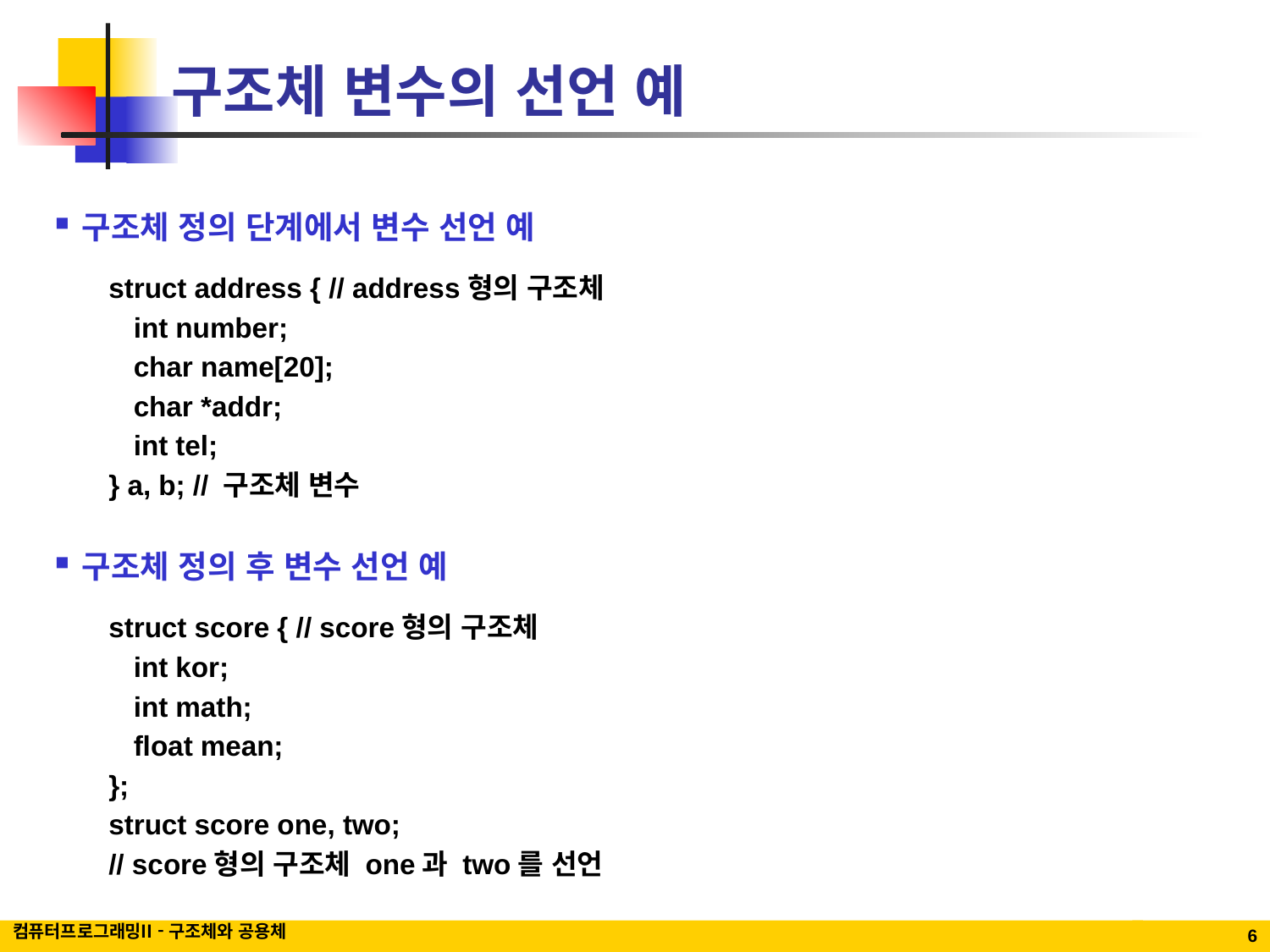

# 구조체 변수의 선언 예
구조체 정의 단계에서 변수 선언 예

struct address { // address형의 구조체
	int number;
	char name[20];
	char *addr;
	int tel;
} a, b; // 구조체 변수

구조체 정의 후 변수 선언 예

struct score { // score형의 구조체
	int kor;
	int math;
	float mean;
};
struct score one, two;
// score형의 구조체 one과 two를 선언
컴퓨터프로그래밍II - 구조체와 공용체
6